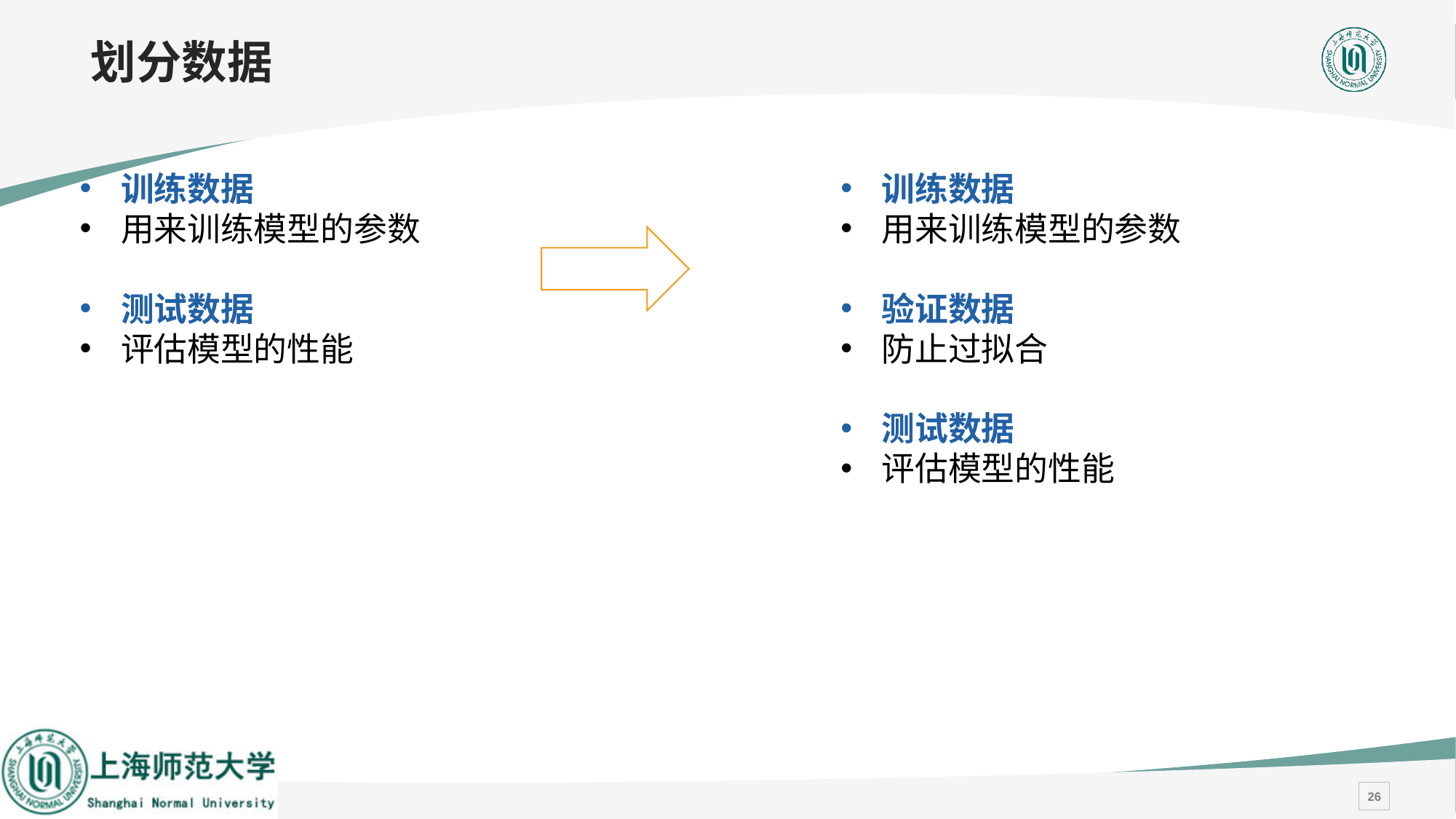

# 划分数据
训练数据
用来训练模型的参数

测试数据
评估模型的性能
训练数据
用来训练模型的参数

验证数据
防止过拟合

测试数据
评估模型的性能